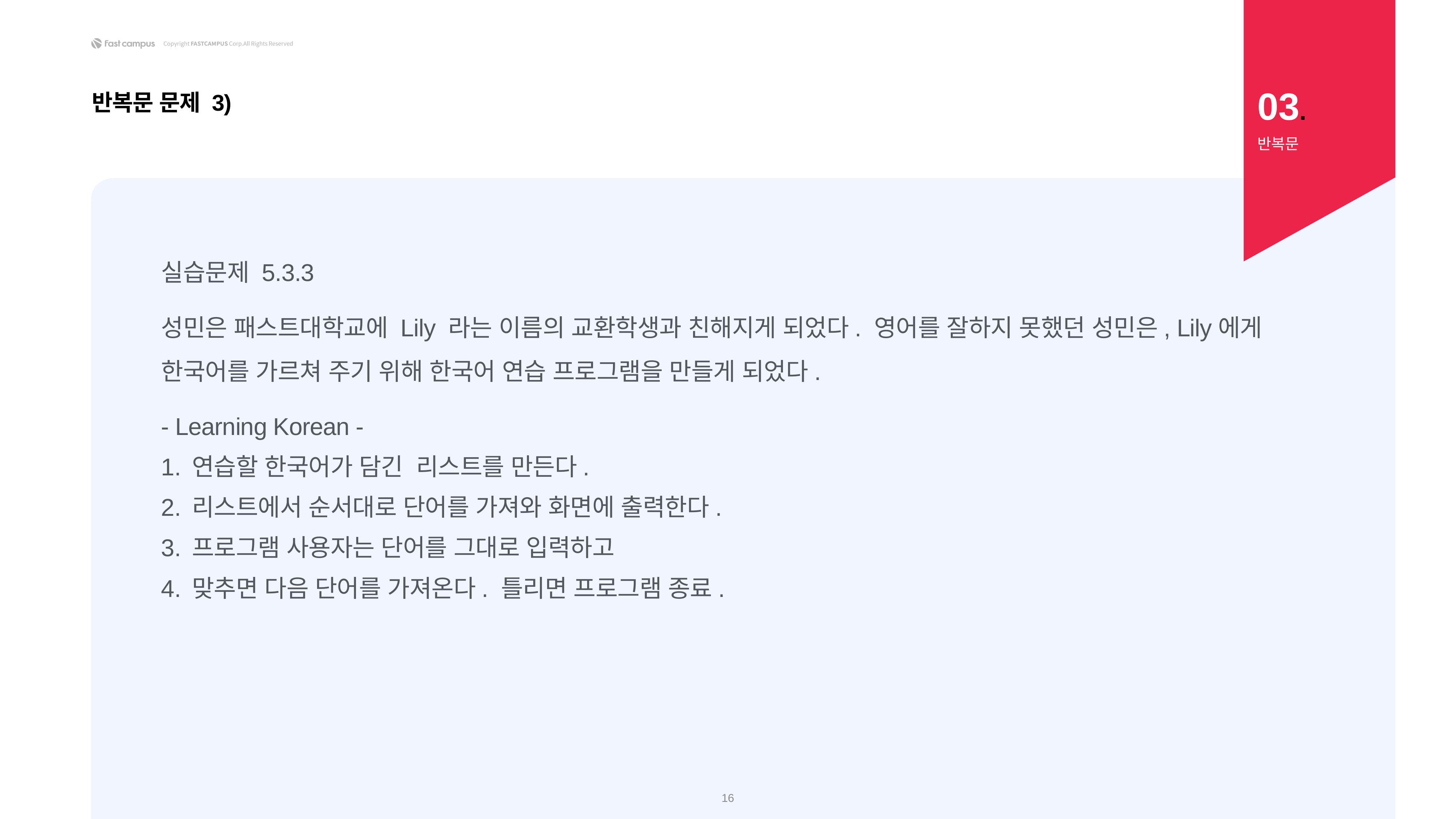

03.
반복문 문제 3)
반복문
실습문제 5.3.3
성민은 패스트대학교에 Lily 라는 이름의 교환학생과 친해지게 되었다. 영어를 잘하지 못했던 성민은, Lily에게 한국어를 가르쳐 주기 위해 한국어 연습 프로그램을 만들게 되었다.
- Learning Korean -
연습할 한국어가 담긴  리스트를 만든다.
리스트에서 순서대로 단어를 가져와 화면에 출력한다.
프로그램 사용자는 단어를 그대로 입력하고
맞추면 다음 단어를 가져온다. 틀리면 프로그램 종료.
16